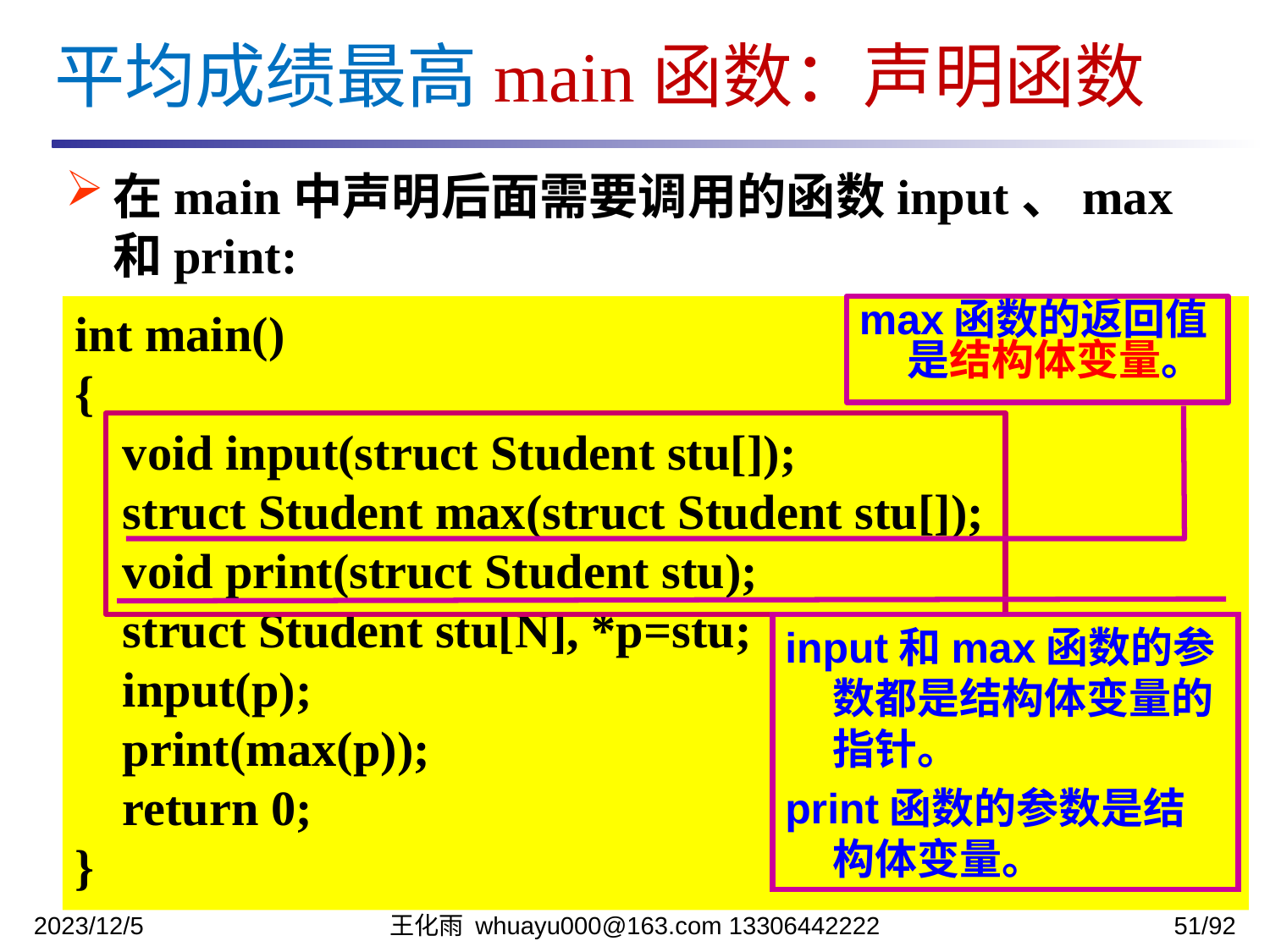

平均成绩最高main函数：声明函数
在main中声明后面需要调用的函数input、max和print:
int main()
{
	void input(struct Student stu[]);
	struct Student max(struct Student stu[]);
	void print(struct Student stu);
	struct Student stu[N], *p=stu;
	input(p);
	print(max(p));
	return 0;
}
max函数的返回值是结构体变量。

input和max函数的参数都是结构体变量的指针。
print函数的参数是结构体变量。
2023/12/5
王化雨 whuayu000@163.com 13306442222
51/92